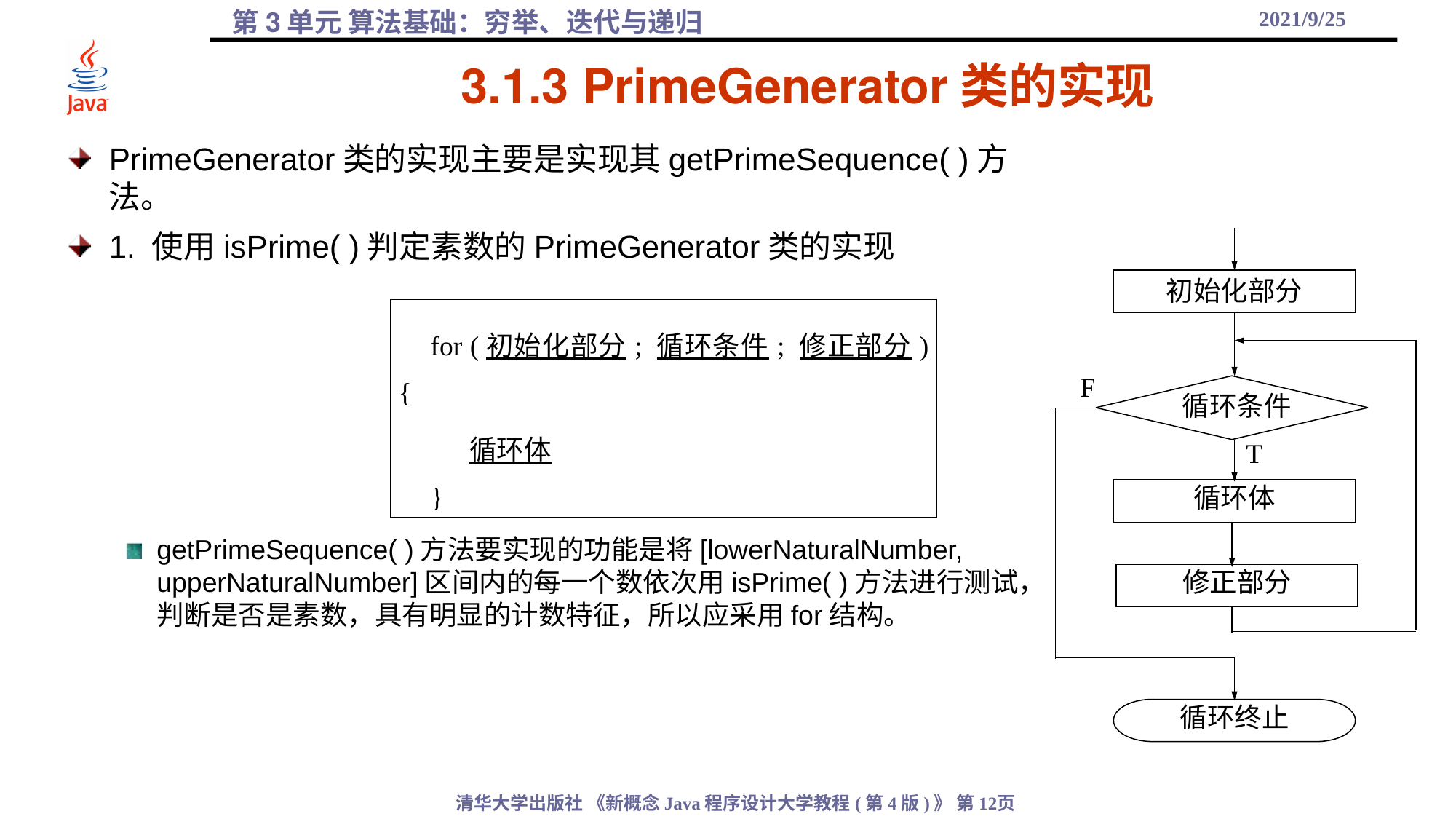

2021/9/25
# 3.1.3 PrimeGenerator类的实现
PrimeGenerator类的实现主要是实现其getPrimeSequence( )方法。
1. 使用isPrime( )判定素数的PrimeGenerator类的实现

getPrimeSequence( )方法要实现的功能是将[lowerNaturalNumber, upperNaturalNumber]区间内的每一个数依次用isPrime( )方法进行测试，判断是否是素数，具有明显的计数特征，所以应采用for结构。

初始化部分

F

循环条件

T

循环体

修正部分

循环终止

| for (初始化部分; 循环条件; 修正部分) { 循环体 } |
| --- |